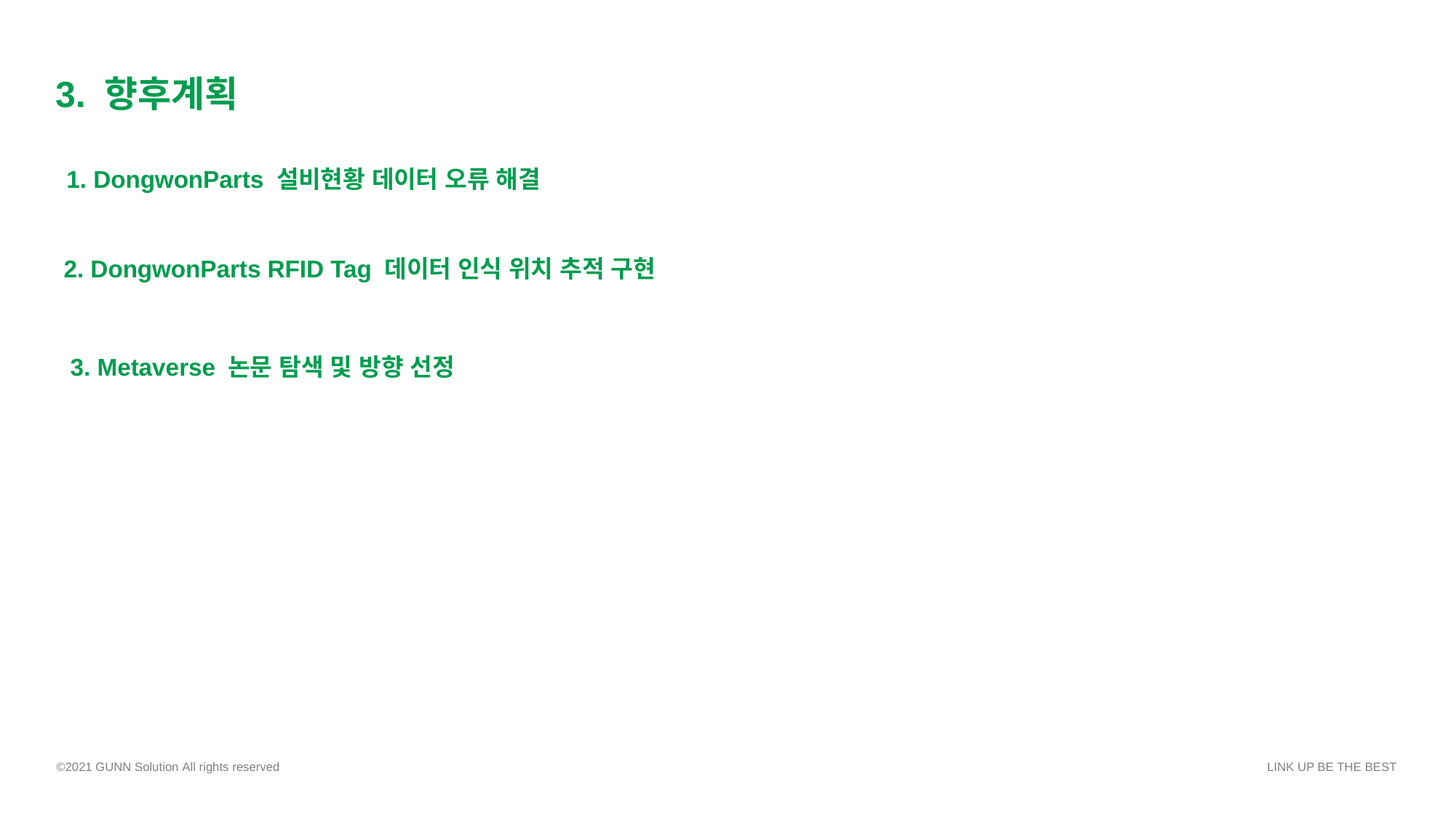

3. 향후계획
1. DongwonParts 설비현황 데이터 오류 해결
2. DongwonParts RFID Tag 데이터 인식 위치 추적 구현
3. Metaverse 논문 탐색 및 방향 선정